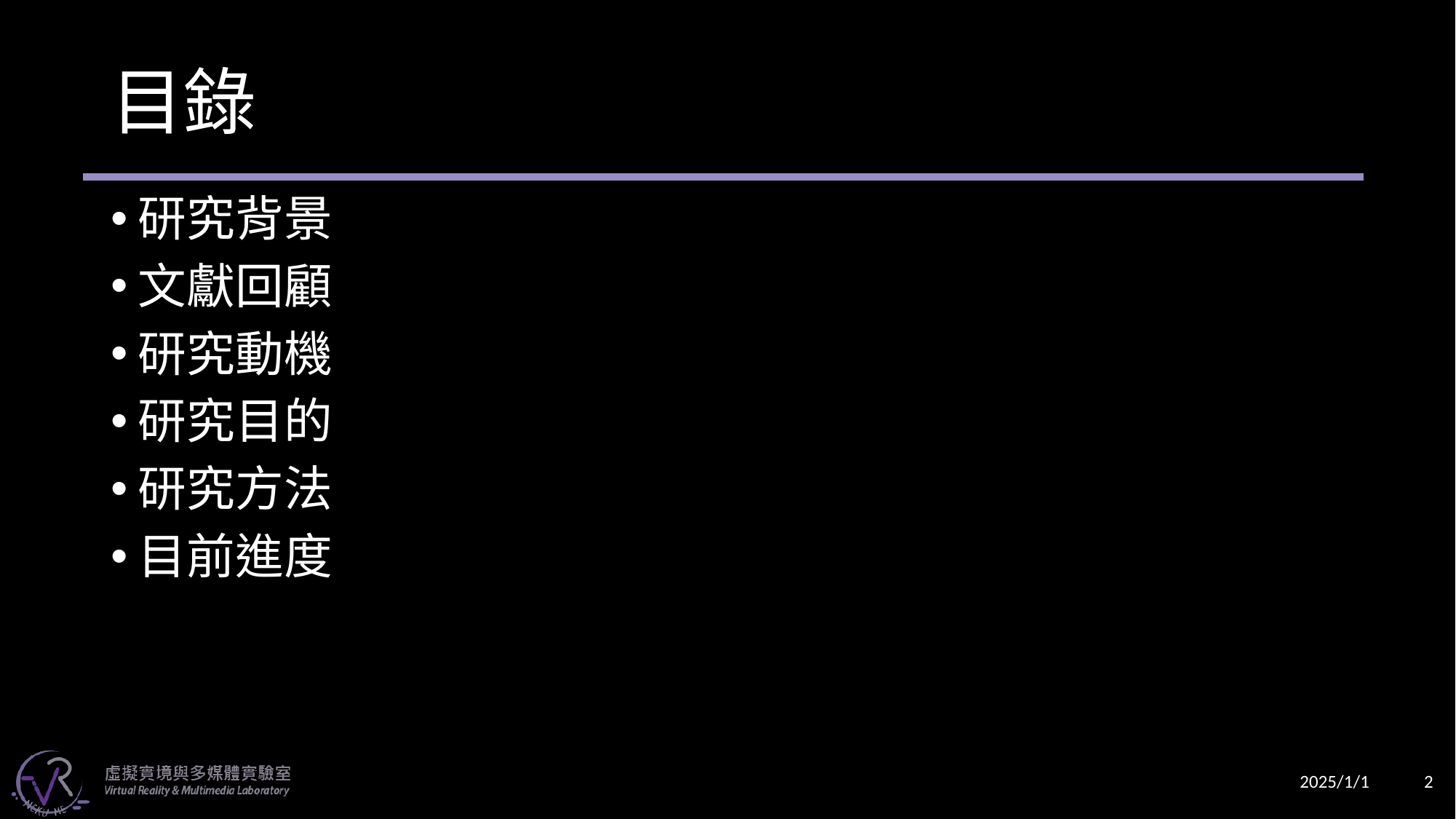

# 目錄
研究背景
文獻回顧
研究動機
研究目的
研究方法
目前進度

2025/1/1
2